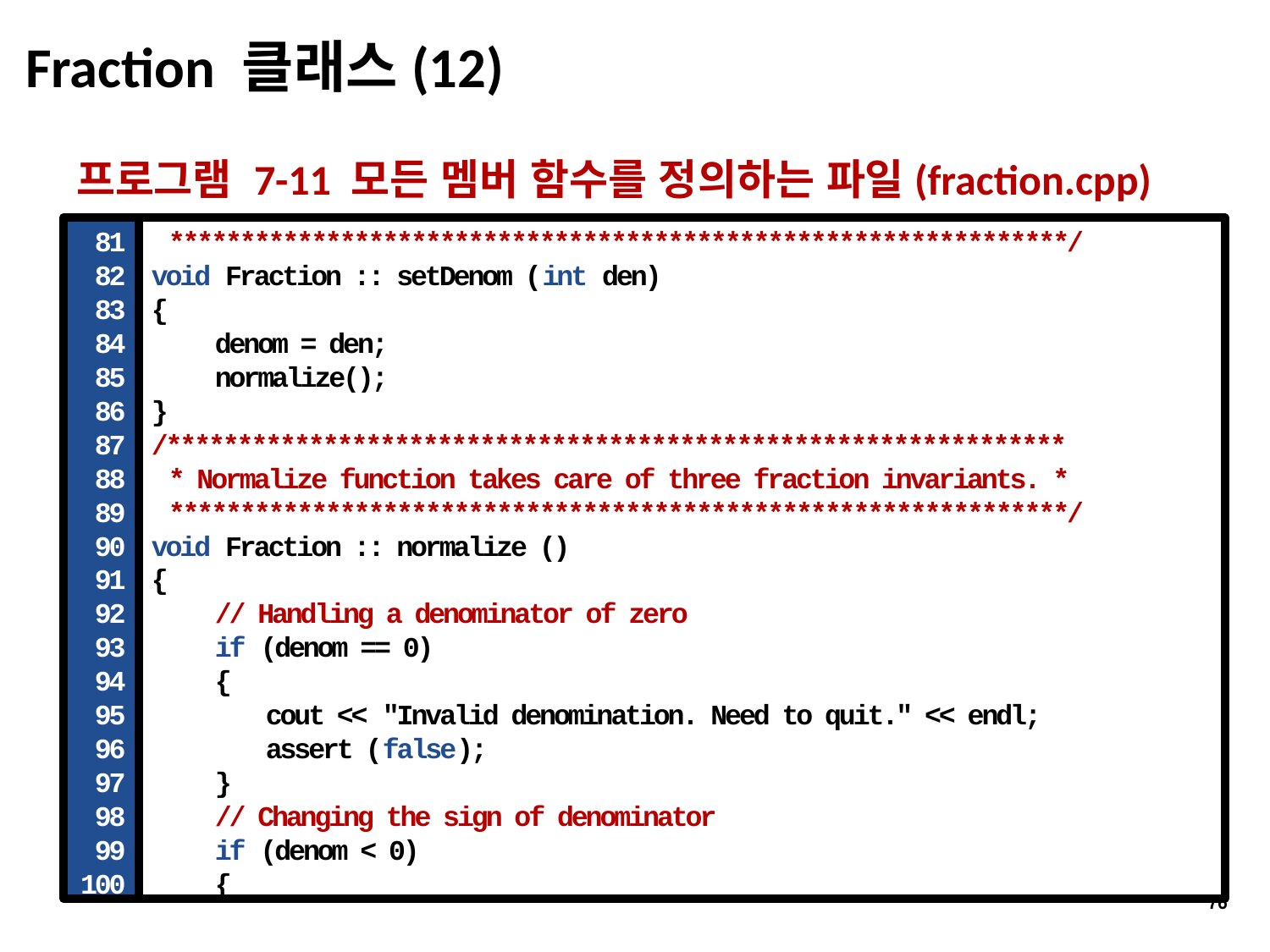

# Fraction 클래스(12)
프로그램 7-11 모든 멤버 함수를 정의하는 파일(fraction.cpp)
 ***************************************************************/
void Fraction :: setDenom (int den)
{
denom = den;
normalize();
}
/***************************************************************
 * Normalize function takes care of three fraction invariants. *
 ***************************************************************/
void Fraction :: normalize ()
{
// Handling a denominator of zero
if (denom == 0)
{
cout << "Invalid denomination. Need to quit." << endl;
assert (false);
}
// Changing the sign of denominator
if (denom < 0)
{
81
82
83
84
85
86
87
88
89
90
91
92
93
94
95
96
97
98
99
100